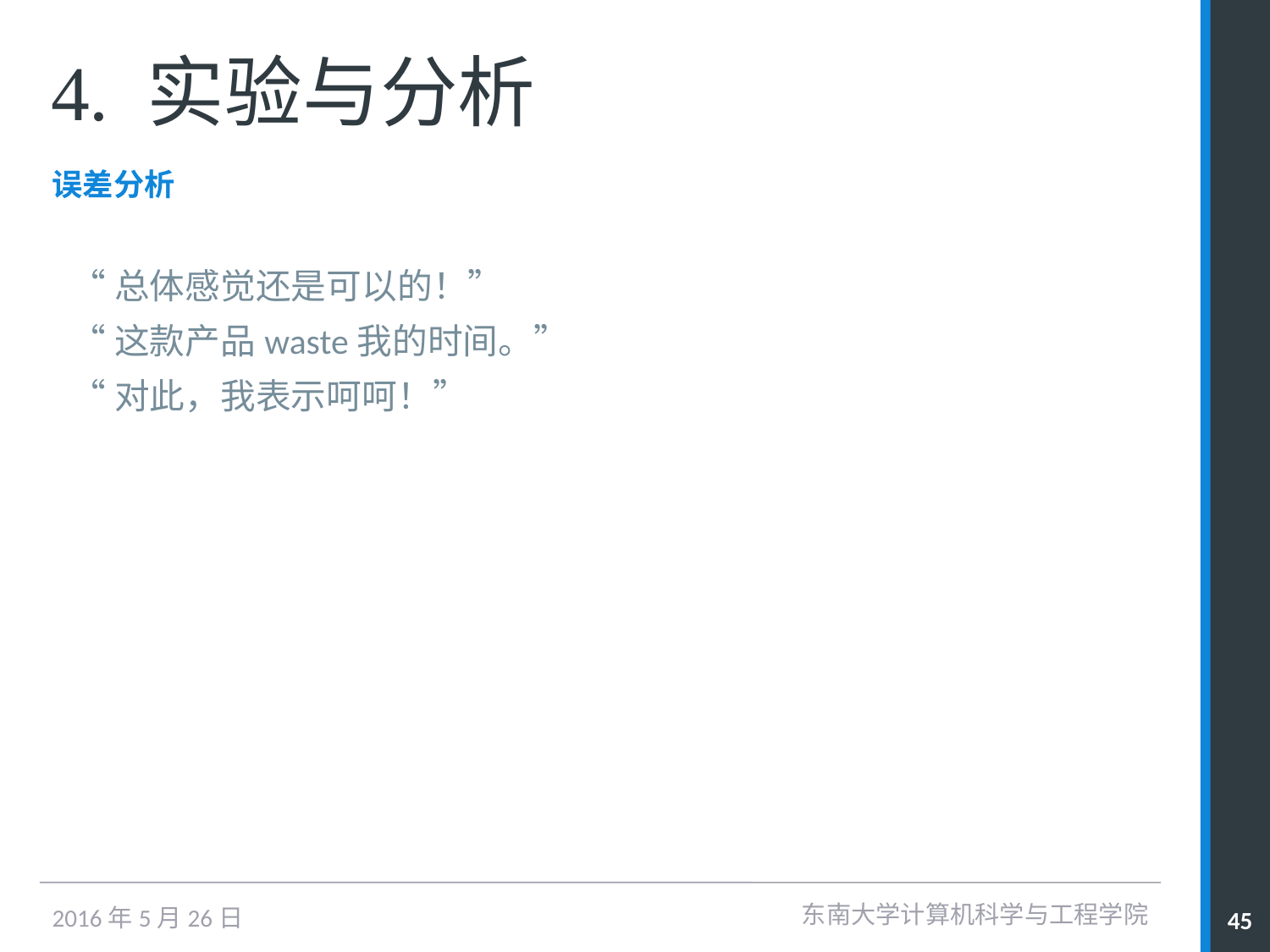

# 4. 实验与分析
误差分析
“总体感觉还是可以的！”
“这款产品waste我的时间。”
“对此，我表示呵呵！”
东南大学计算机科学与工程学院
45